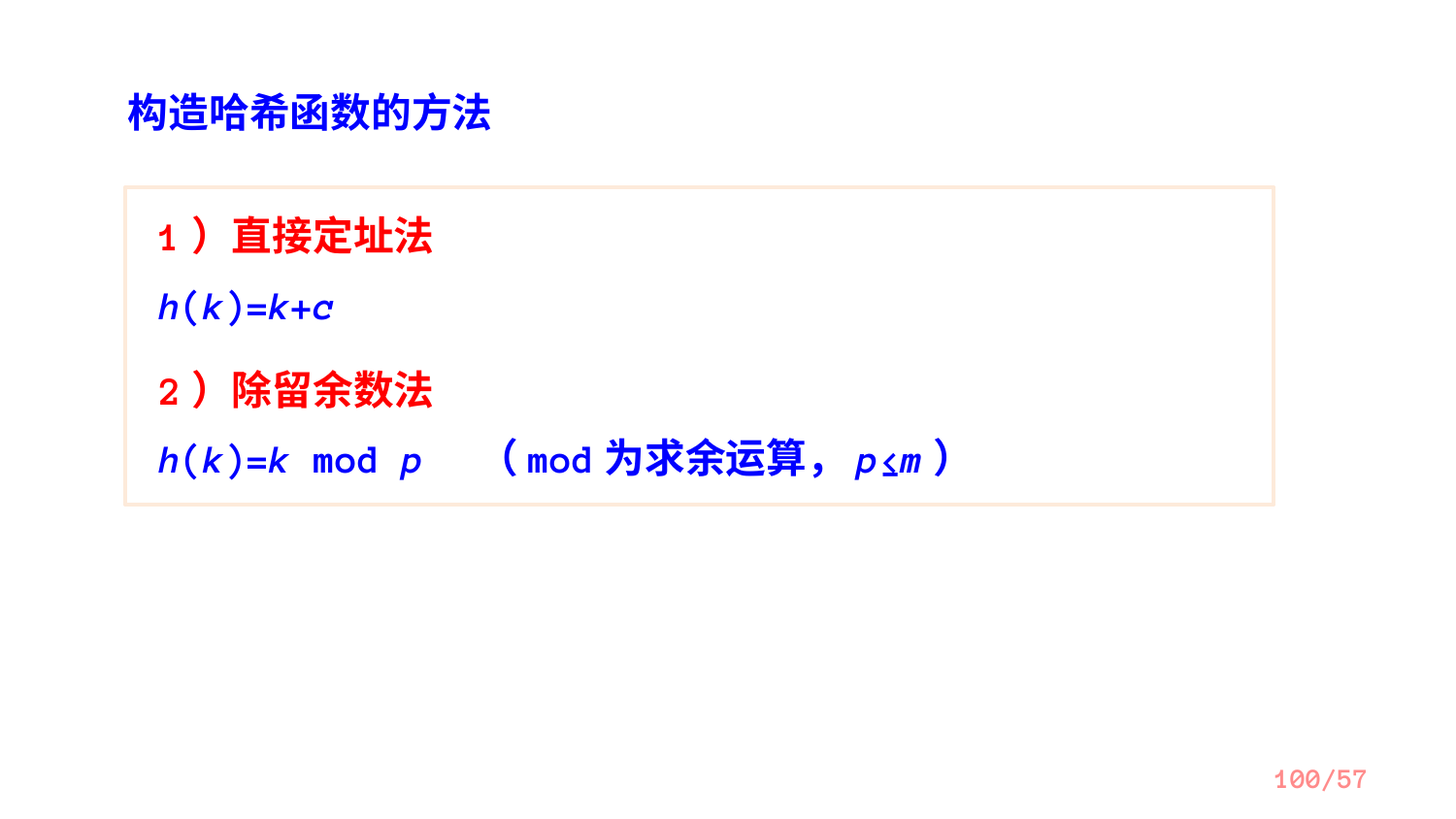

构造哈希函数的方法
1）直接定址法
h(k)=k+c
2）除留余数法
h(k)=k mod p  （mod为求余运算，p≤m）
100/57